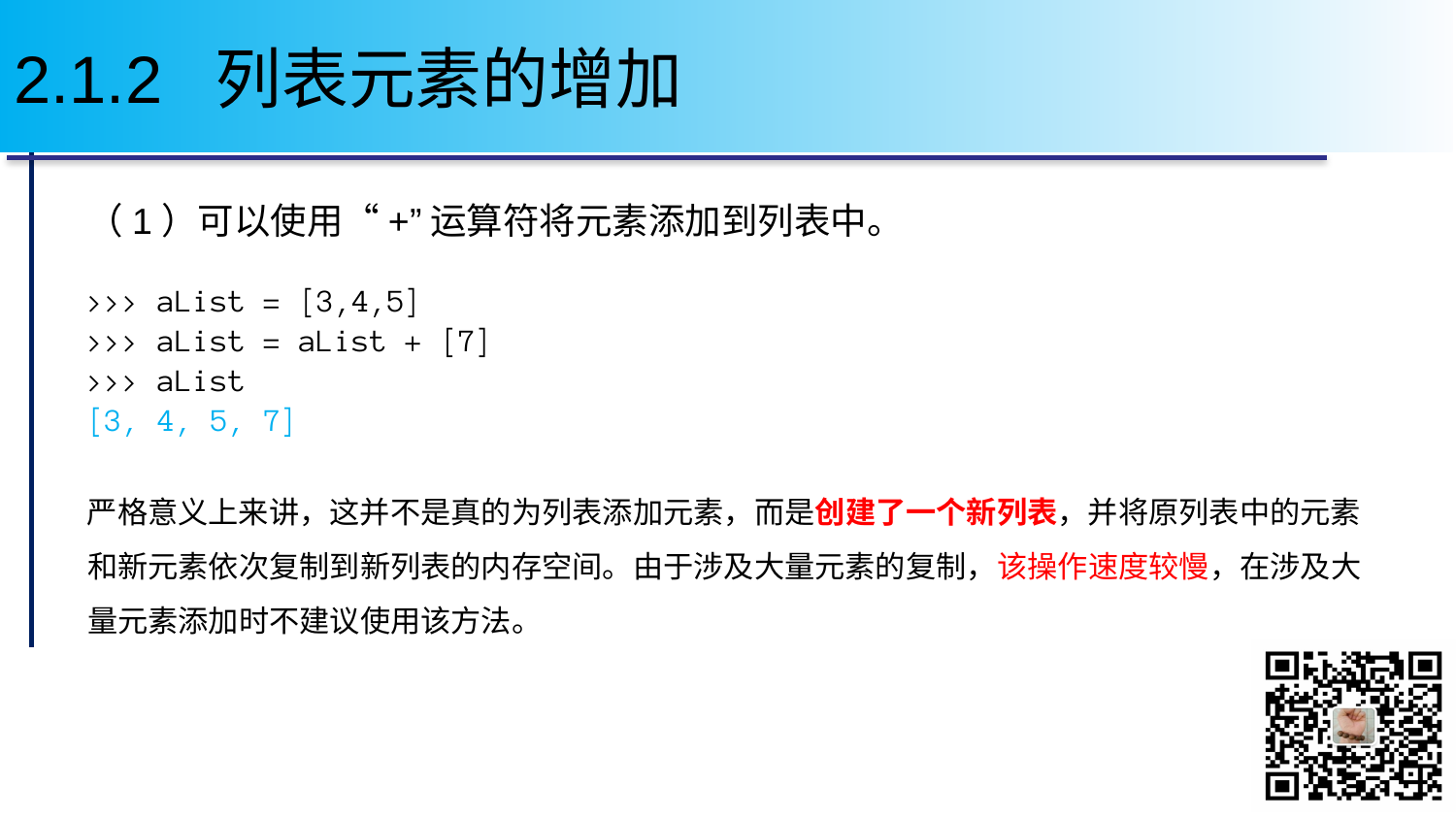

# 2.1.2  列表元素的增加
（1）可以使用“+”运算符将元素添加到列表中。

>>> aList = [3,4,5]
>>> aList = aList + [7]
>>> aList
[3, 4, 5, 7]

严格意义上来讲，这并不是真的为列表添加元素，而是创建了一个新列表，并将原列表中的元素和新元素依次复制到新列表的内存空间。由于涉及大量元素的复制，该操作速度较慢，在涉及大量元素添加时不建议使用该方法。